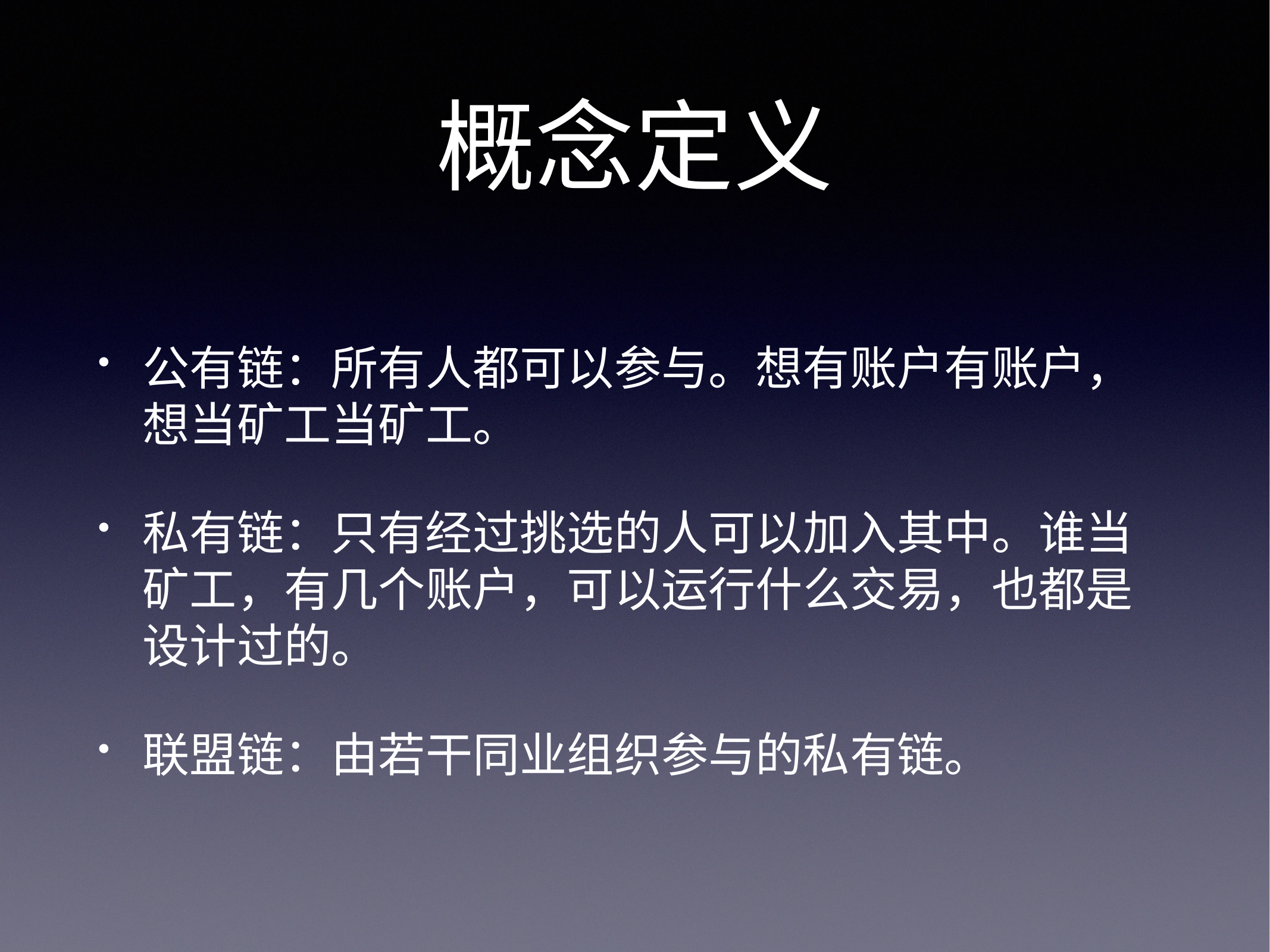

# 概念定义
公有链：所有人都可以参与。想有账户有账户，想当矿工当矿工。
私有链：只有经过挑选的人可以加入其中。谁当矿工，有几个账户，可以运行什么交易，也都是设计过的。
联盟链：由若干同业组织参与的私有链。